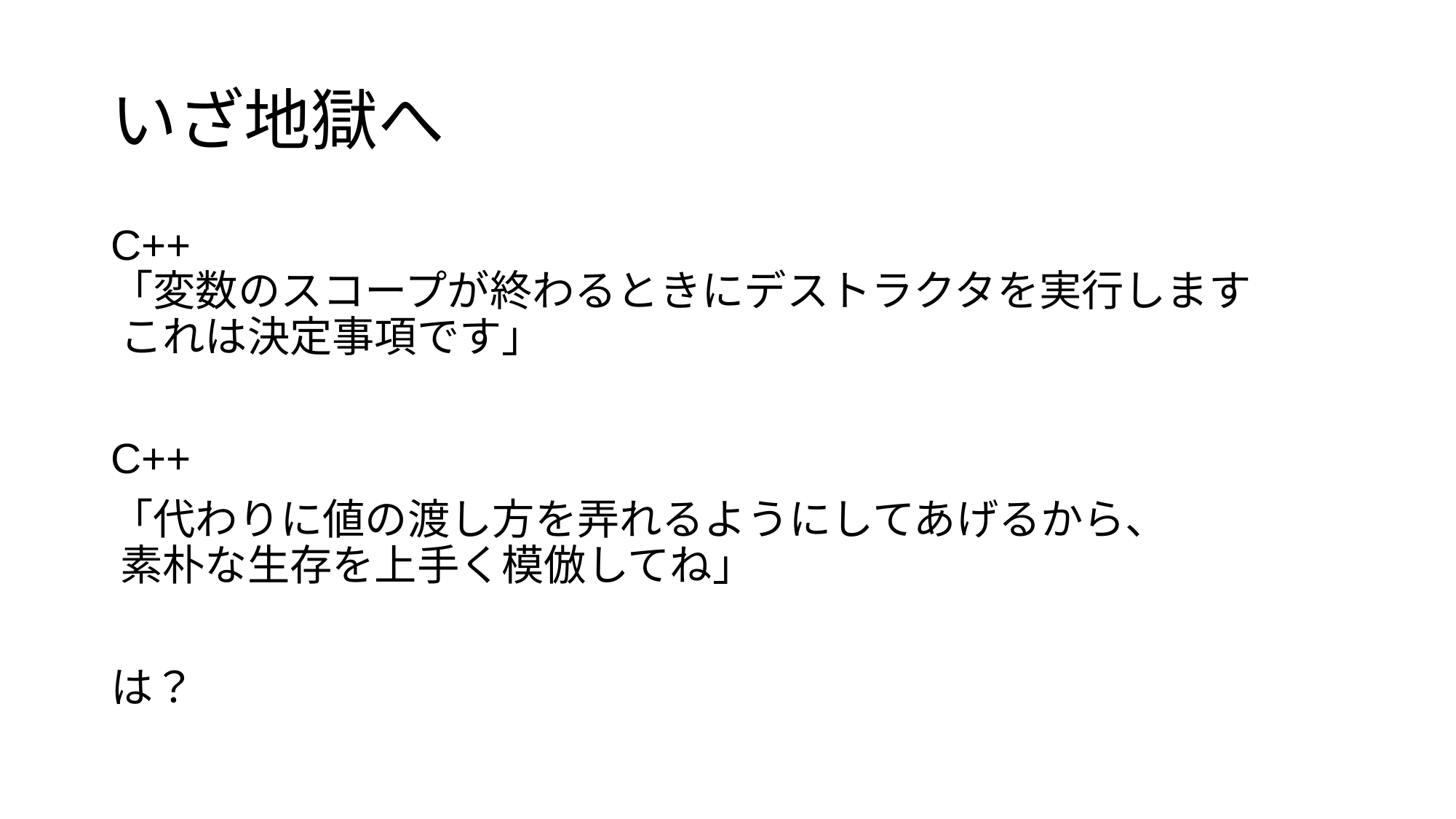

# いざ地獄へ
C++
「変数のスコープが終わるときにデストラクタを実行します
 これは決定事項です」

C++
「代わりに値の渡し方を弄れるようにしてあげるから、
 素朴な生存を上手く模倣してね」

は？